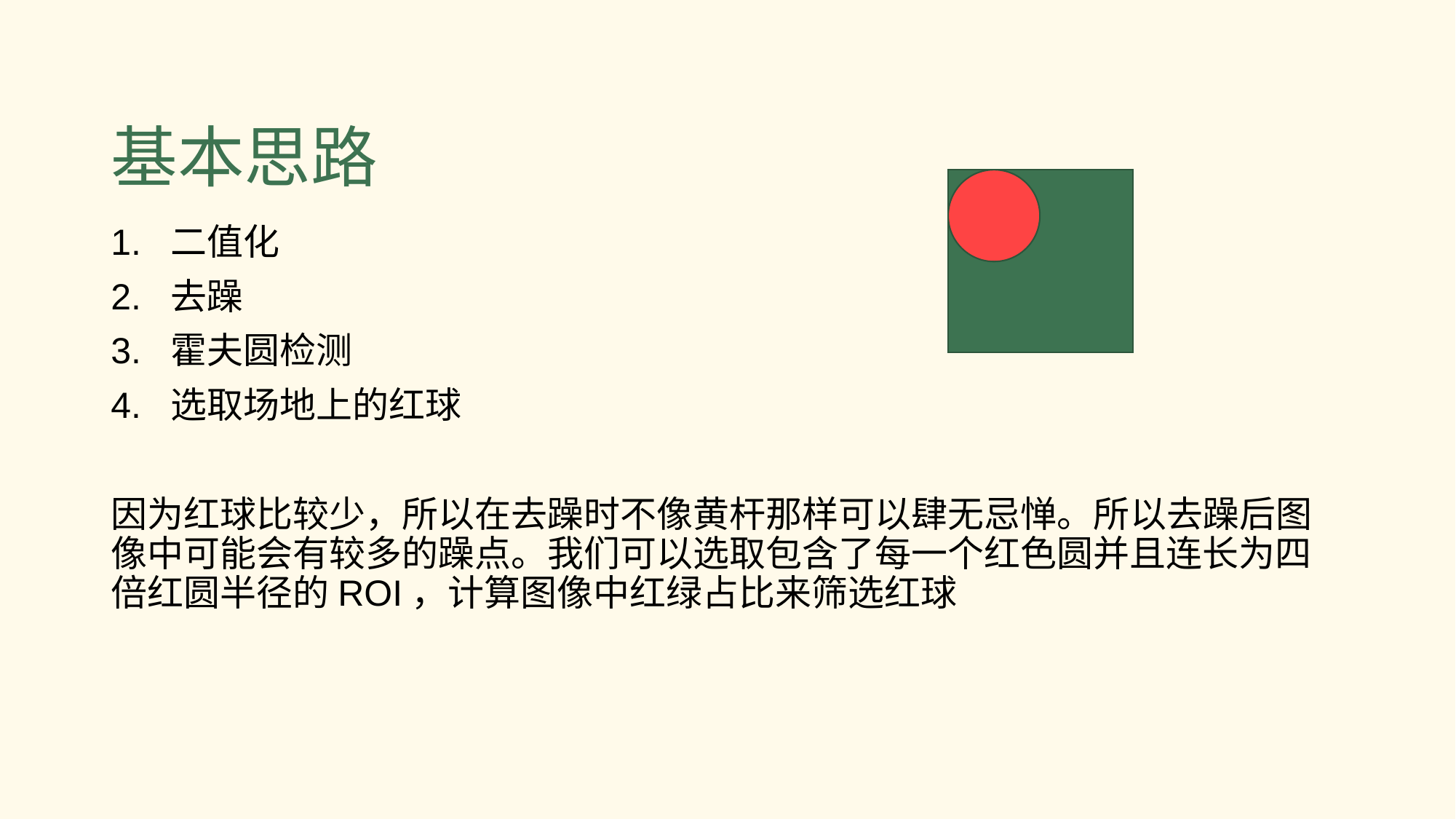

# 基本思路

1.  二值化
2.  去躁
3.  霍夫圆检测
4.  选取场地上的红球

因为红球比较少，所以在去躁时不像黄杆那样可以肆无忌惮。所以去躁后图像中可能会有较多的躁点。我们可以选取包含了每一个红色圆并且连长为四倍红圆半径的ROI，计算图像中红绿占比来筛选红球